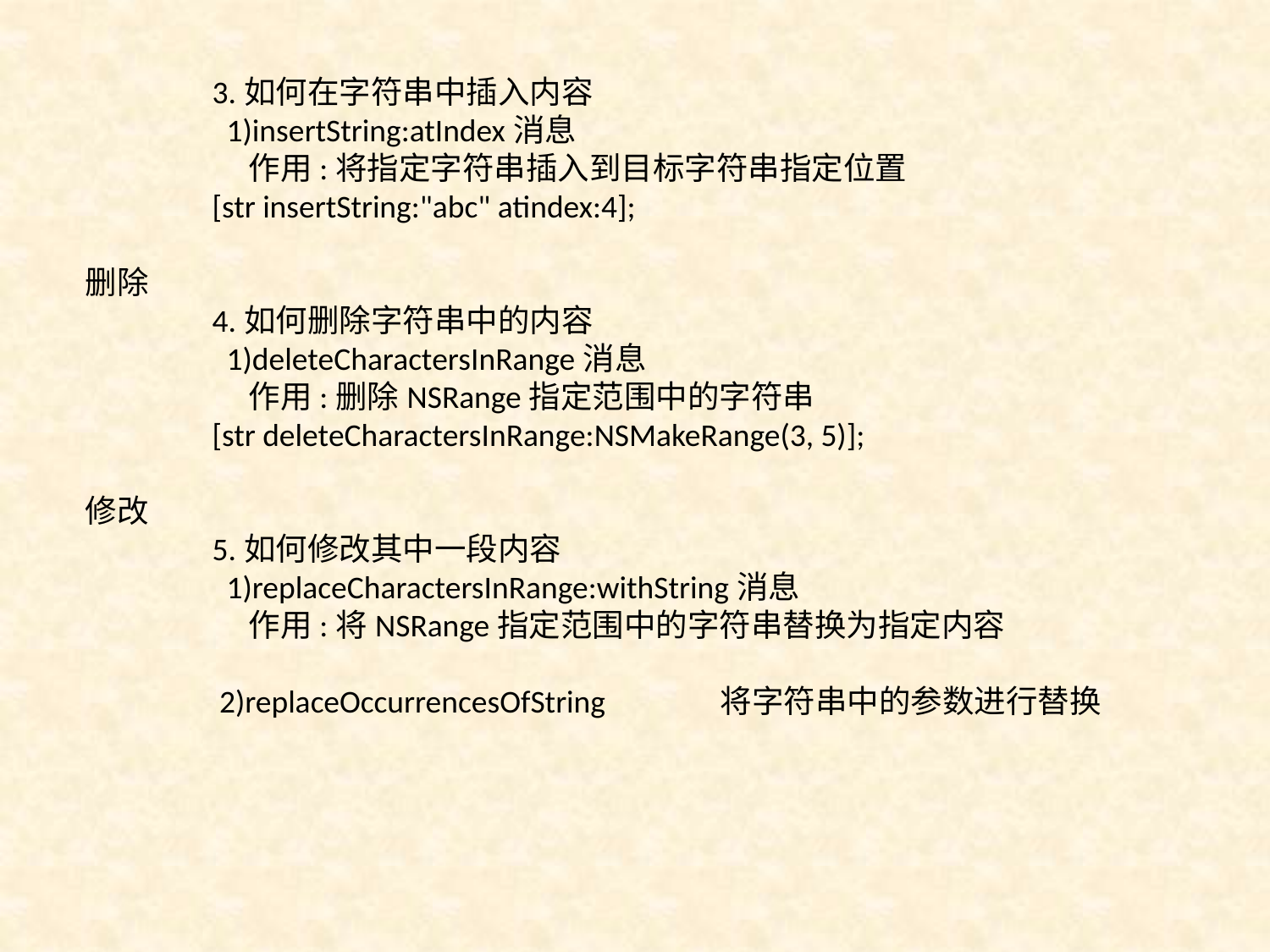

3.如何在字符串中插入内容
	  1)insertString:atIndex消息
	    作用:将指定字符串插入到目标字符串指定位置
	[str insertString:"abc" atindex:4];

删除
	4.如何删除字符串中的内容
	  1)deleteCharactersInRange消息
	    作用:删除NSRange指定范围中的字符串
	[str deleteCharactersInRange:NSMakeRange(3, 5)];

修改
	5.如何修改其中一段内容
	  1)replaceCharactersInRange:withString消息
	    作用:将NSRange指定范围中的字符串替换为指定内容

	 2)replaceOccurrencesOfString 	将字符串中的参数进行替换